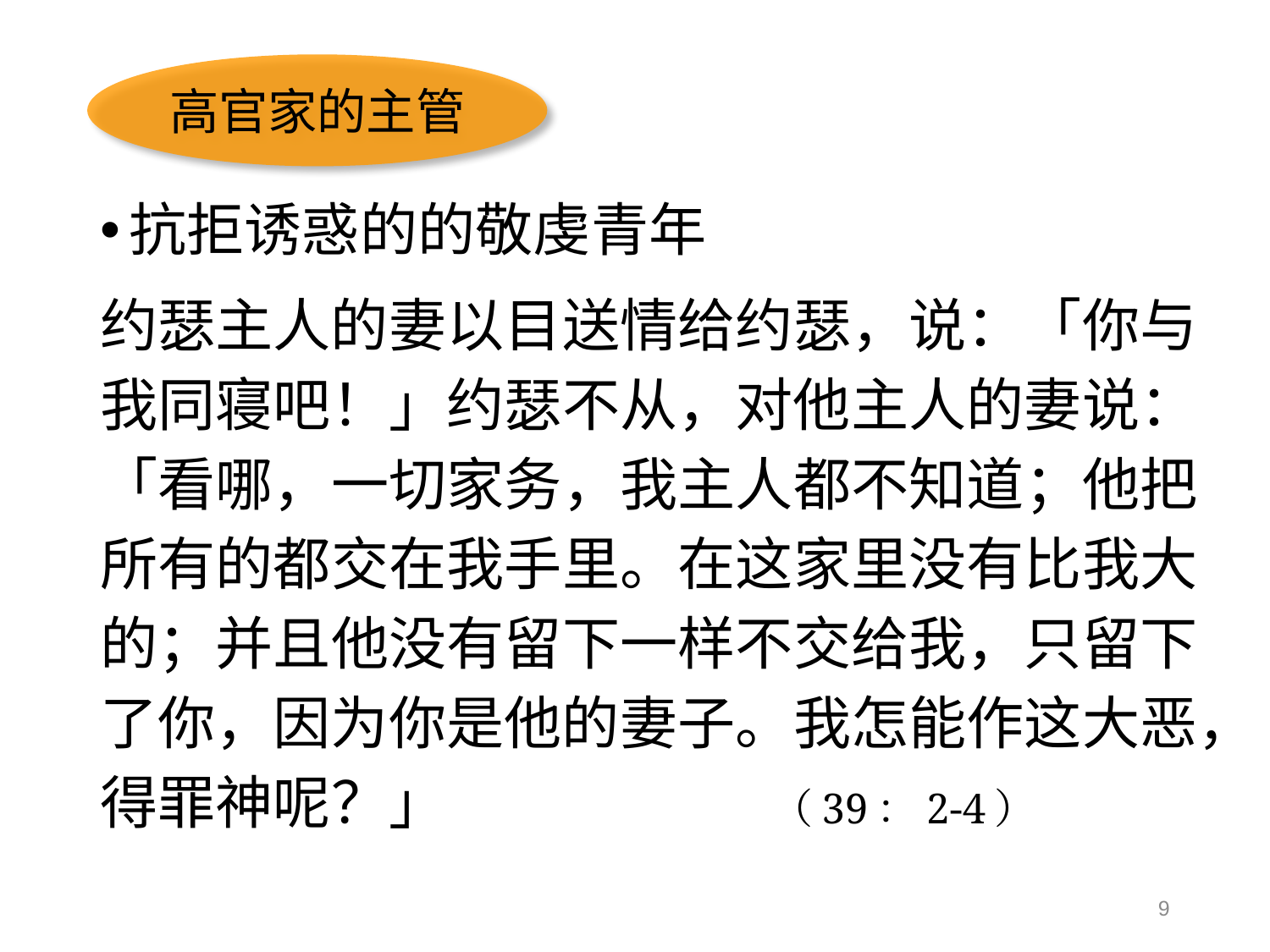

高官家的主管
抗拒诱惑的的敬虔青年
约瑟主人的妻以目送情给约瑟，说：「你与我同寝吧！」约瑟不从，对他主人的妻说：「看哪，一切家务，我主人都不知道；他把所有的都交在我手里。在这家里没有比我大的；并且他没有留下一样不交给我，只留下了你，因为你是他的妻子。我怎能作这大恶，得罪神呢？」  	                   （39：2-4）

9